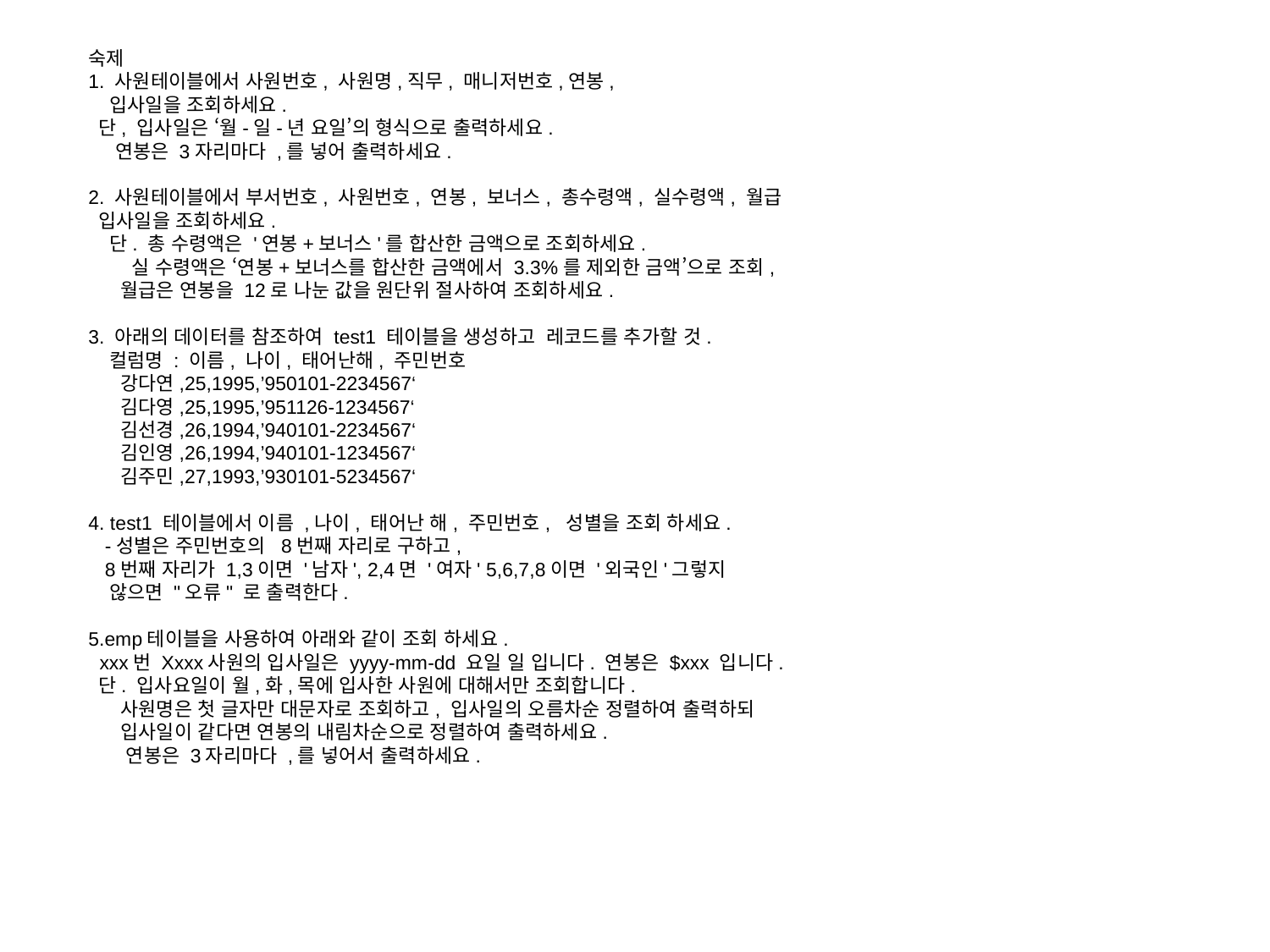

숙제
1. 사원테이블에서 사원번호, 사원명,직무, 매니저번호,연봉,
   입사일을 조회하세요.
 단, 입사일은 ‘월-일-년 요일’의 형식으로 출력하세요.
    연봉은 3자리마다 ,를 넣어 출력하세요.

2. 사원테이블에서 부서번호, 사원번호, 연봉, 보너스, 총수령액, 실수령액, 월급
 입사일을 조회하세요.
   단. 총 수령액은 '연봉+보너스'를 합산한 금액으로 조회하세요.
       실 수령액은 ‘연봉+보너스를 합산한 금액에서 3.3%를 제외한 금액’으로 조회,
     월급은 연봉을 12로 나눈 값을 원단위 절사하여 조회하세요.

3. 아래의 데이터를 참조하여 test1 테이블을 생성하고  레코드를 추가할 것.
   컬럼명 : 이름, 나이, 태어난해, 주민번호
     강다연,25,1995,’950101-2234567‘
     김다영,25,1995,’951126-1234567‘
     김선경,26,1994,’940101-2234567‘
     김인영,26,1994,’940101-1234567‘
     김주민,27,1993,’930101-5234567‘

4. test1 테이블에서 이름 ,나이, 태어난 해, 주민번호,  성별을 조회 하세요.
   -성별은 주민번호의  8번째 자리로 구하고,
   8번째 자리가 1,3이면 '남자', 2,4면 '여자' 5,6,7,8이면 '외국인'그렇지
   않으면 "오류" 로 출력한다.

5.emp테이블을 사용하여 아래와 같이 조회 하세요.
  xxx번 Xxxx사원의 입사일은 yyyy-mm-dd 요일 일 입니다. 연봉은 $xxx 입니다.
 단. 입사요일이 월,화,목에 입사한 사원에 대해서만 조회합니다.
     사원명은 첫 글자만 대문자로 조회하고, 입사일의 오름차순 정렬하여 출력하되
     입사일이 같다면 연봉의 내림차순으로 정렬하여 출력하세요.
      연봉은 3자리마다 ,를 넣어서 출력하세요.